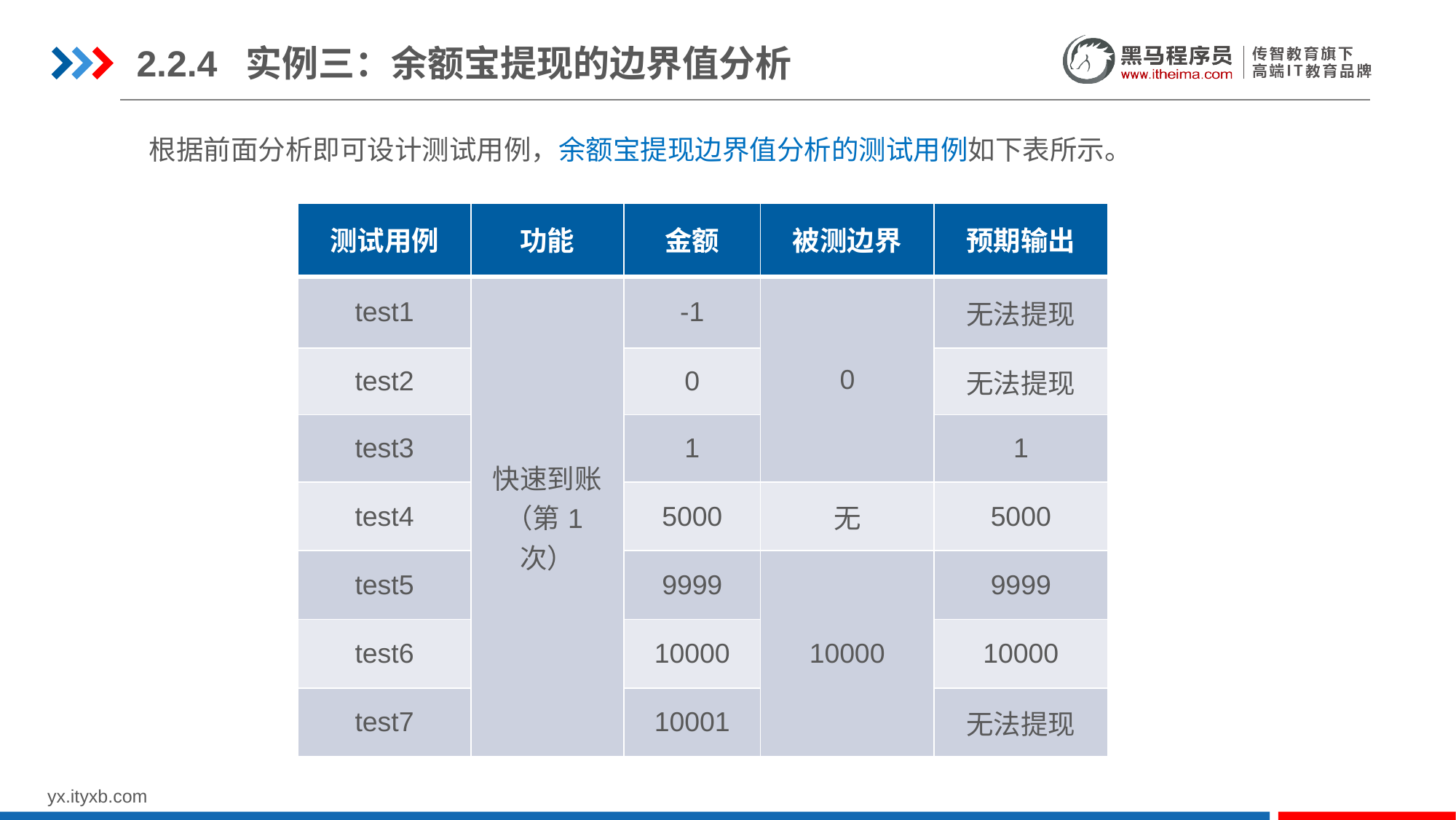

2.2.4	实例三：余额宝提现的边界值分析
根据前面分析即可设计测试用例，余额宝提现边界值分析的测试用例如下表所示。
| 测试用例 | 功能 | 金额 | 被测边界 | 预期输出 |
| --- | --- | --- | --- | --- |
| test1 | 快速到账（第1次） | -1 | 0 | 无法提现 |
| test2 |  | 0 |  | 无法提现 |
| test3 |  | 1 |  | 1 |
| test4 |  | 5000 | 无 | 5000 |
| test5 |  | 9999 | 10000 | 9999 |
| test6 |  | 10000 |  | 10000 |
| test7 |  | 10001 |  | 无法提现 |